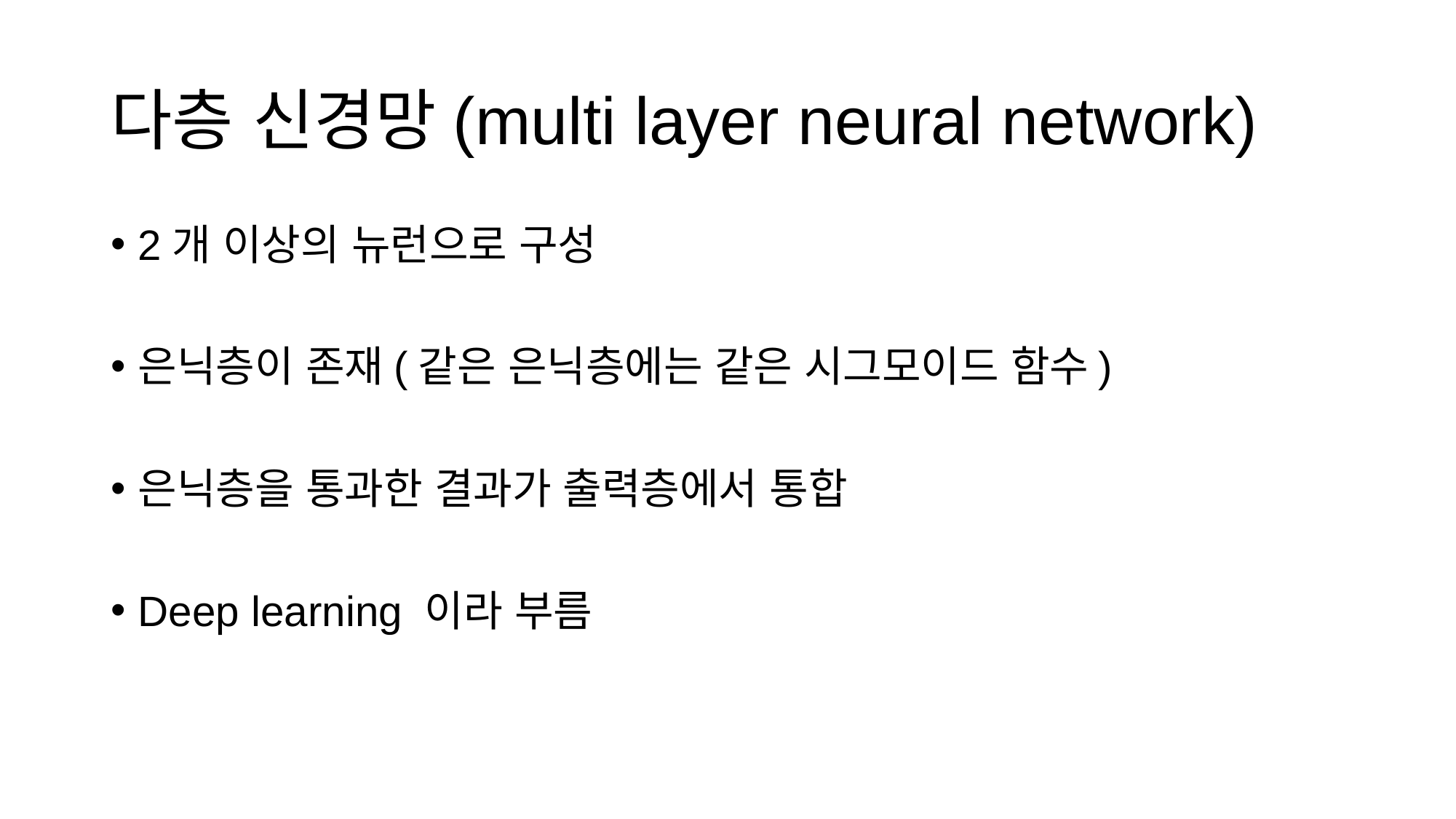

# 다층 신경망(multi layer neural network)
2개 이상의 뉴런으로 구성

은닉층이 존재(같은 은닉층에는 같은 시그모이드 함수)

은닉층을 통과한 결과가 출력층에서 통합

Deep learning 이라 부름